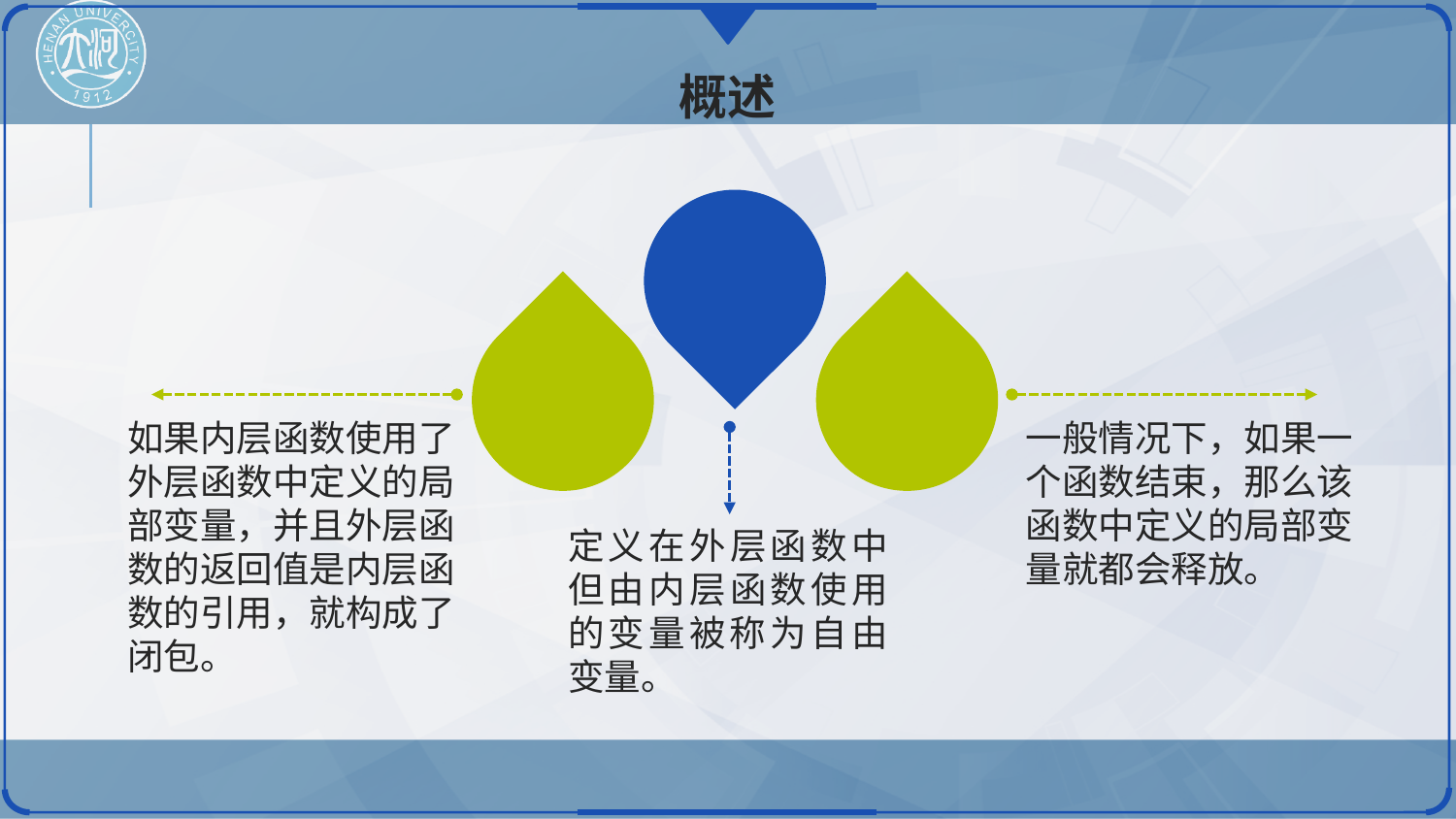

概述

如果内层函数使用了外层函数中定义的局部变量，并且外层函数的返回值是内层函数的引用，就构成了闭包。
一般情况下，如果一个函数结束，那么该函数中定义的局部变量就都会释放。
定义在外层函数中但由内层函数使用的变量被称为自由变量。